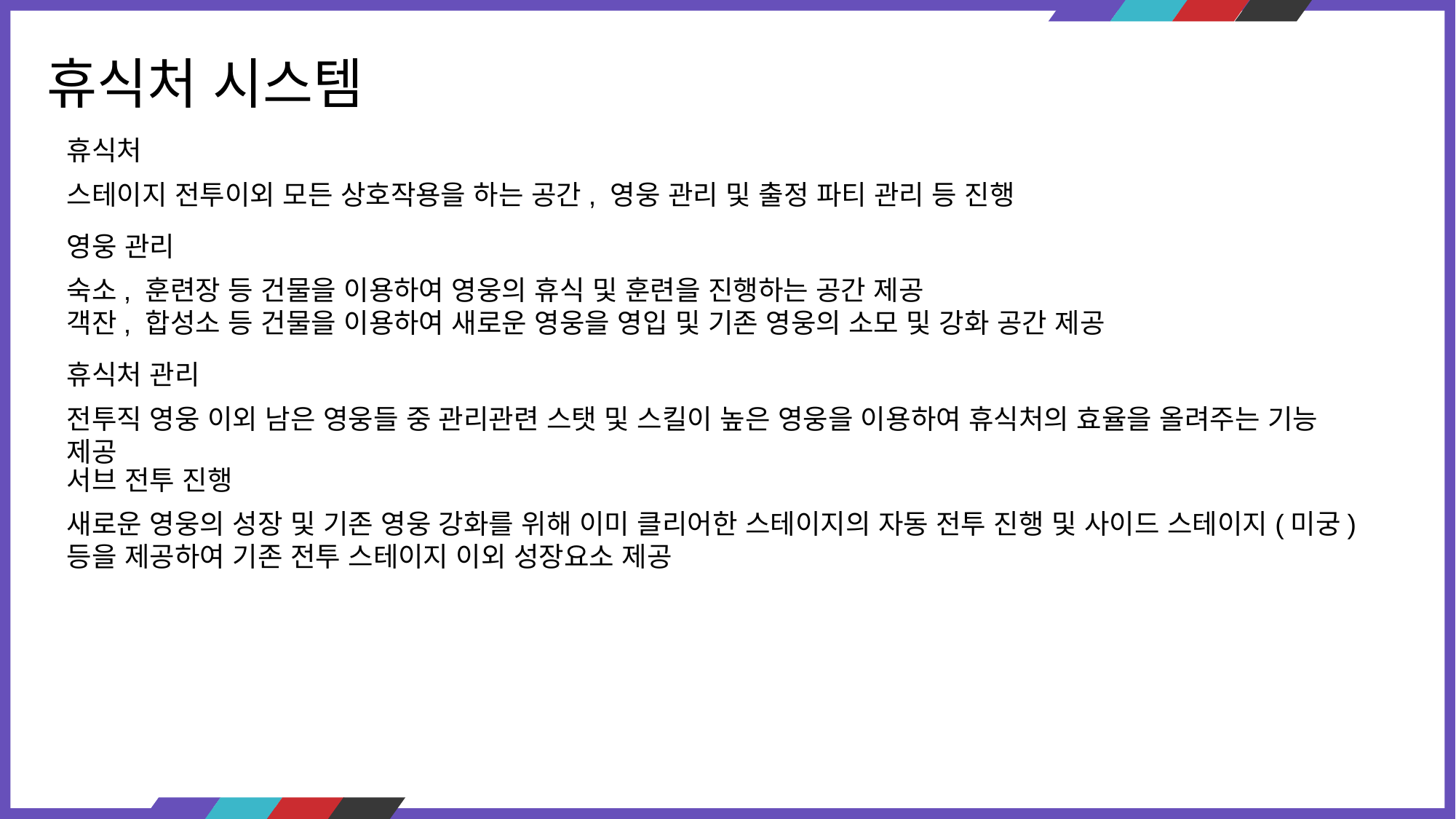

휴식처 시스템
휴식처
스테이지 전투이외 모든 상호작용을 하는 공간, 영웅 관리 및 출정 파티 관리 등 진행
영웅 관리
숙소, 훈련장 등 건물을 이용하여 영웅의 휴식 및 훈련을 진행하는 공간 제공
객잔, 합성소 등 건물을 이용하여 새로운 영웅을 영입 및 기존 영웅의 소모 및 강화 공간 제공
휴식처 관리
전투직 영웅 이외 남은 영웅들 중 관리관련 스탯 및 스킬이 높은 영웅을 이용하여 휴식처의 효율을 올려주는 기능 제공
서브 전투 진행
새로운 영웅의 성장 및 기존 영웅 강화를 위해 이미 클리어한 스테이지의 자동 전투 진행 및 사이드 스테이지(미궁) 등을 제공하여 기존 전투 스테이지 이외 성장요소 제공